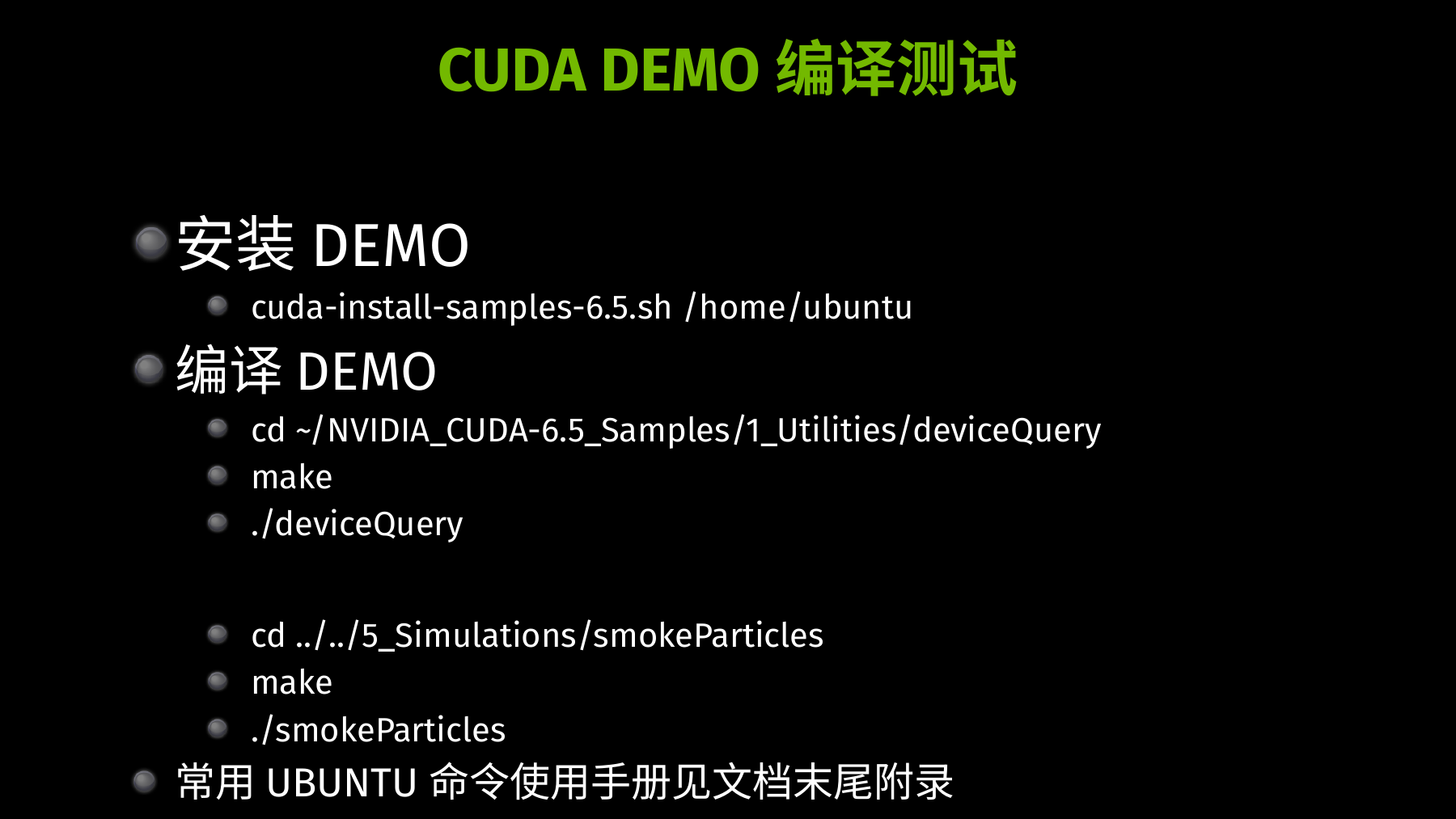

# CUDA DEMO编译测试
安装DEMO
cuda-install-samples-6.5.sh /home/ubuntu
编译DEMO
cd ~/NVIDIA_CUDA-6.5_Samples/1_Utilities/deviceQuery
make
./deviceQuery

cd ../../5_Simulations/smokeParticles
make
./smokeParticles
常用UBUNTU命令使用手册见文档末尾附录